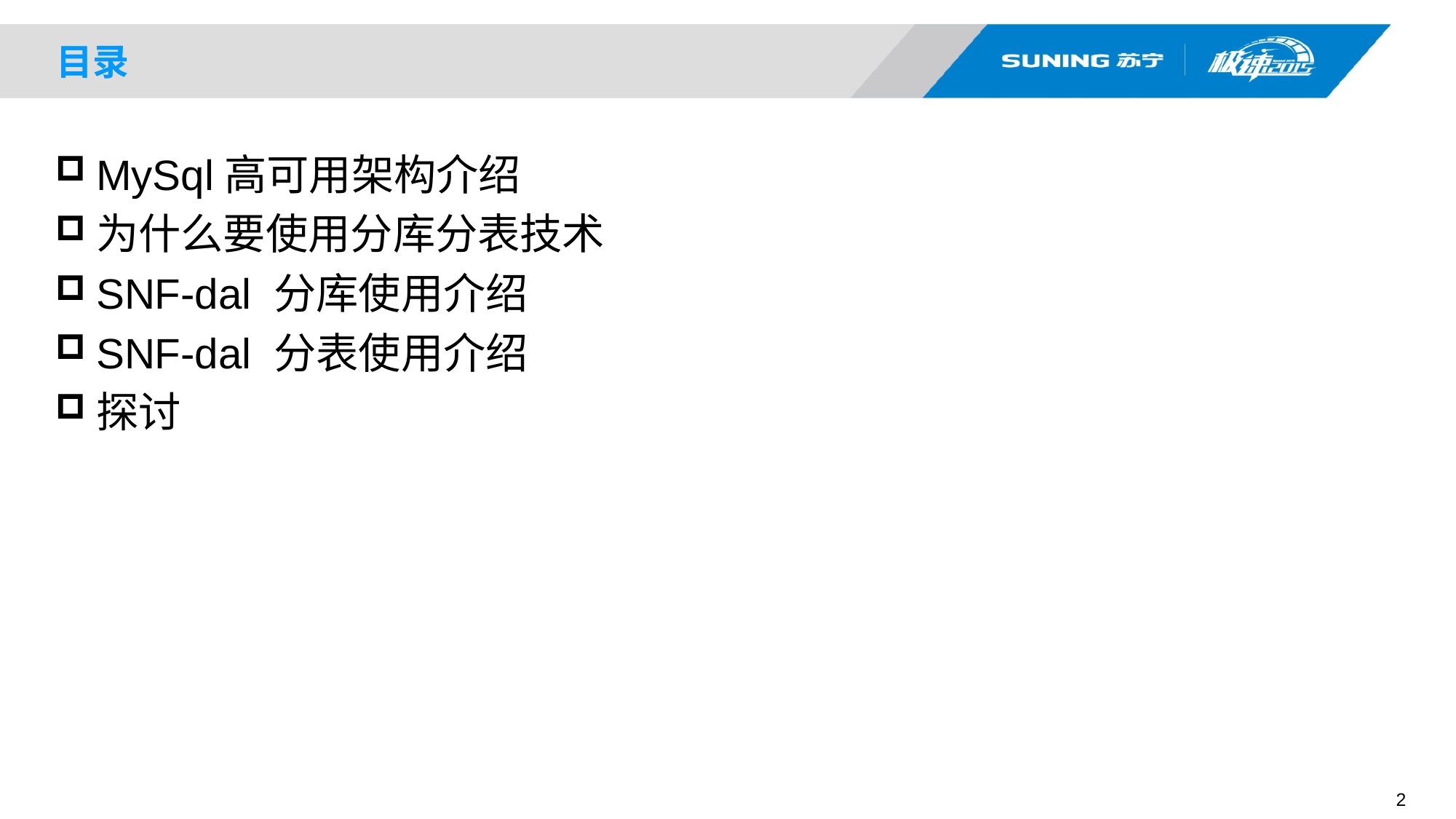

# 目录
MySql高可用架构介绍
为什么要使用分库分表技术
SNF-dal 分库使用介绍
SNF-dal 分表使用介绍
探讨